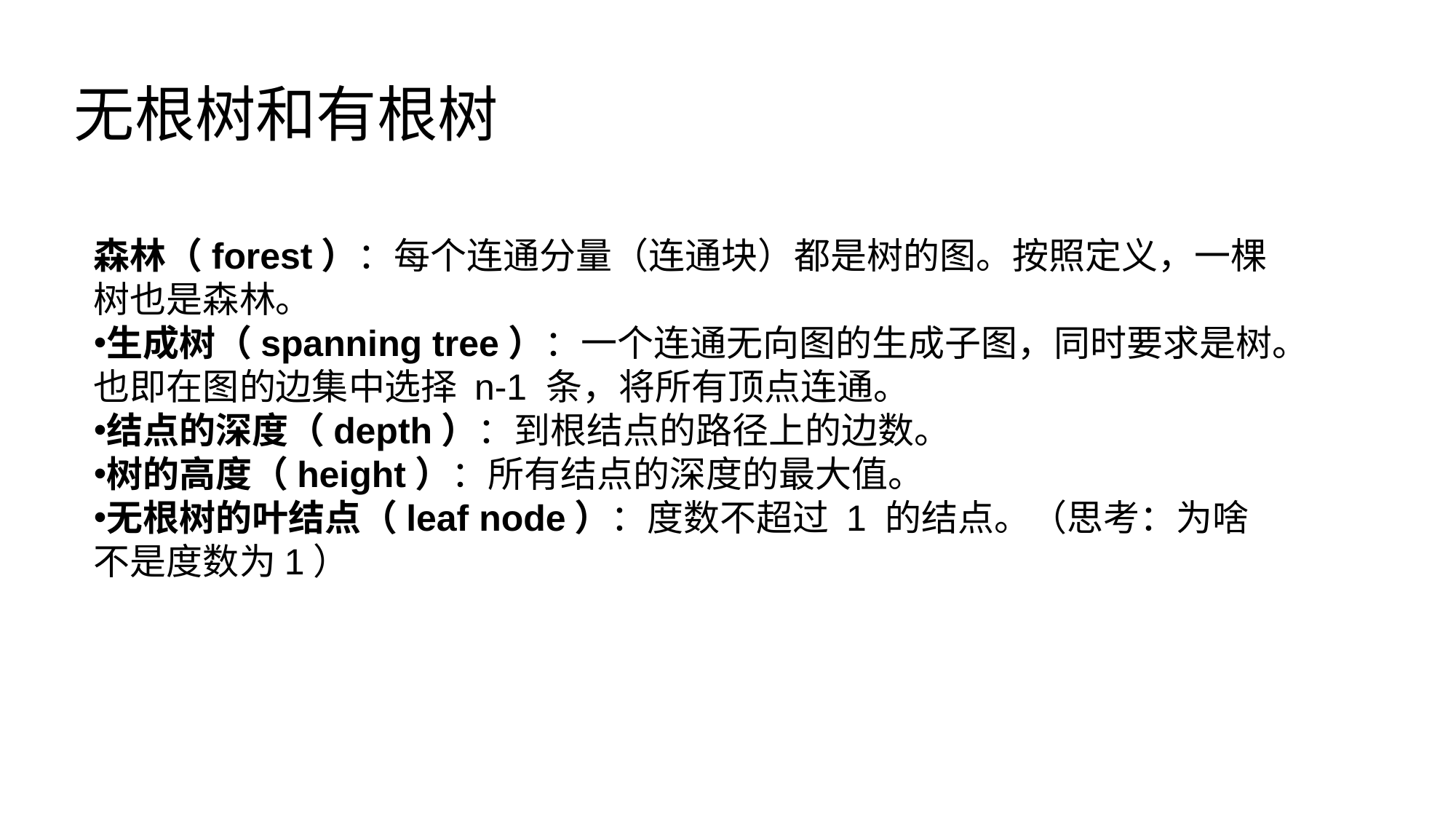

无根树和有根树
森林（forest）：每个连通分量（连通块）都是树的图。按照定义，一棵树也是森林。
生成树（spanning tree）：一个连通无向图的生成子图，同时要求是树。也即在图的边集中选择 n-1 条，将所有顶点连通。
结点的深度（depth）：到根结点的路径上的边数。
树的高度（height）：所有结点的深度的最大值。
无根树的叶结点（leaf node）：度数不超过 1 的结点。（思考：为啥不是度数为1）